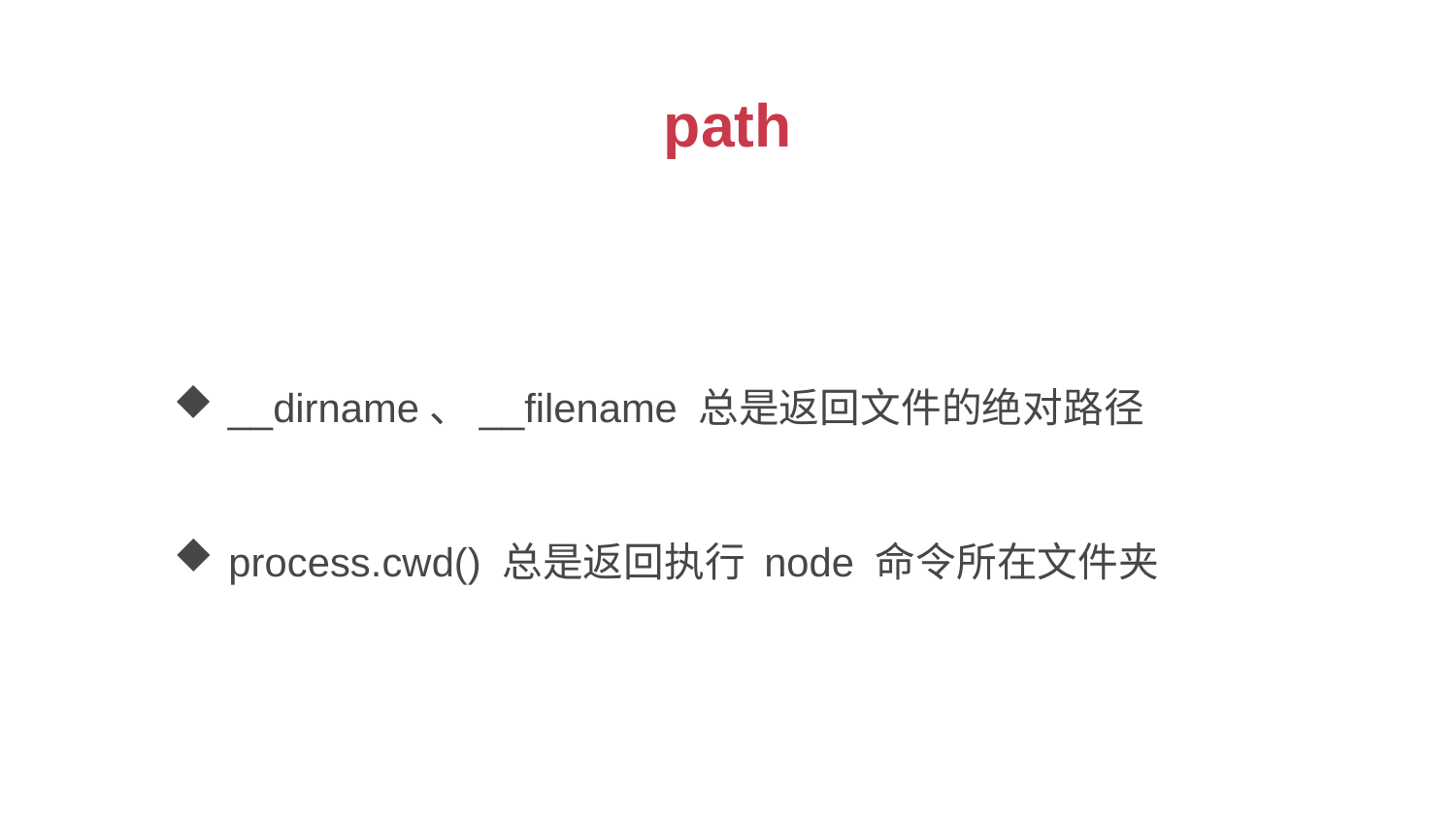

path
__dirname、__filename 总是返回文件的绝对路径
process.cwd() 总是返回执行 node 命令所在文件夹